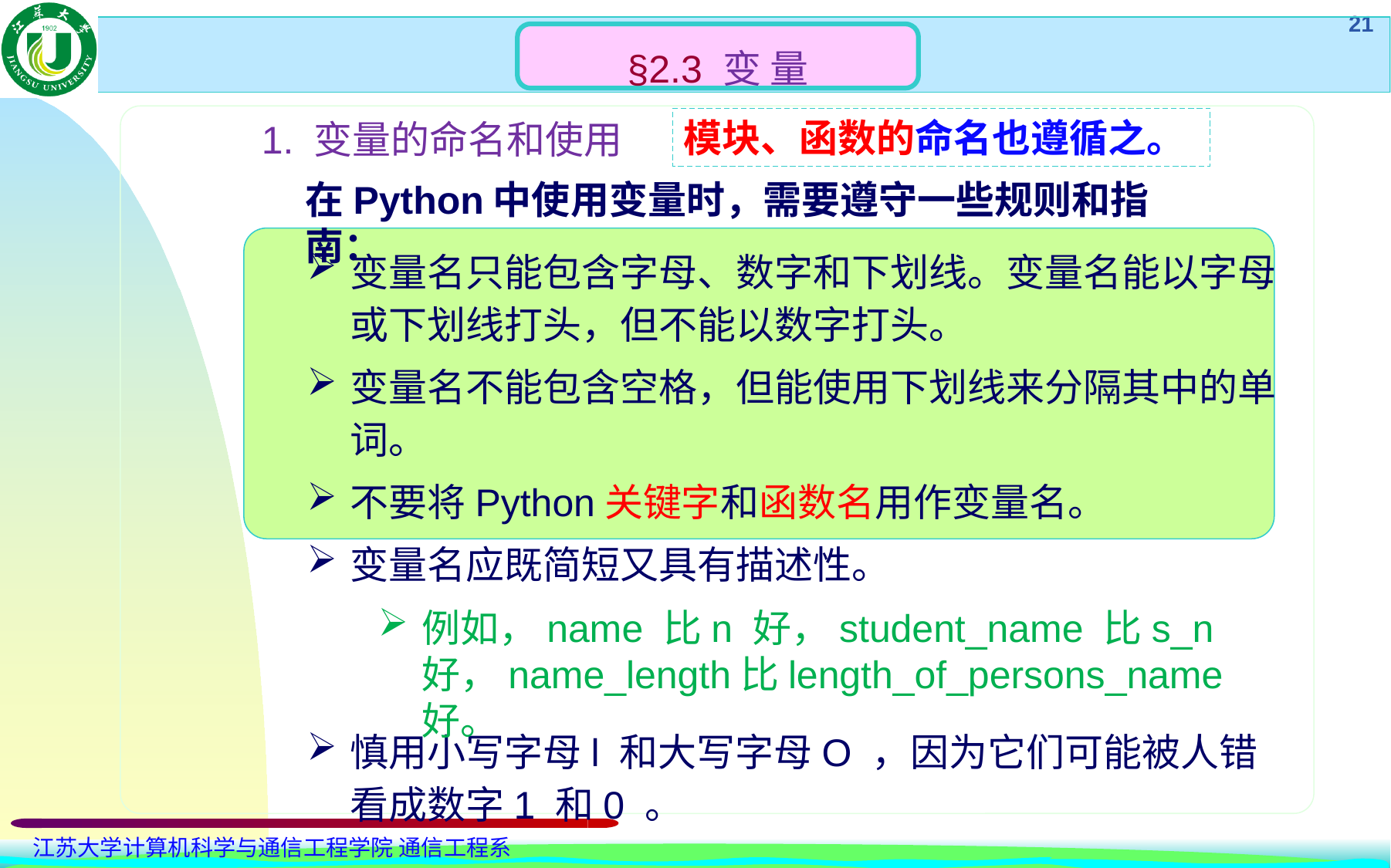

§2.3 变 量

模块、函数的命名也遵循之。
1. 变量的命名和使用
在Python中使用变量时，需要遵守一些规则和指南：

变量名只能包含字母、数字和下划线。变量名能以字母或下划线打头，但不能以数字打头。
变量名不能包含空格，但能使用下划线来分隔其中的单词。
不要将Python关键字和函数名用作变量名。
变量名应既简短又具有描述性。

慎用小写字母l 和大写字母O ，因为它们可能被人错看成数字1 和0 。
例如，name 比n 好，student_name 比s_n好，name_length比length_of_persons_name好。